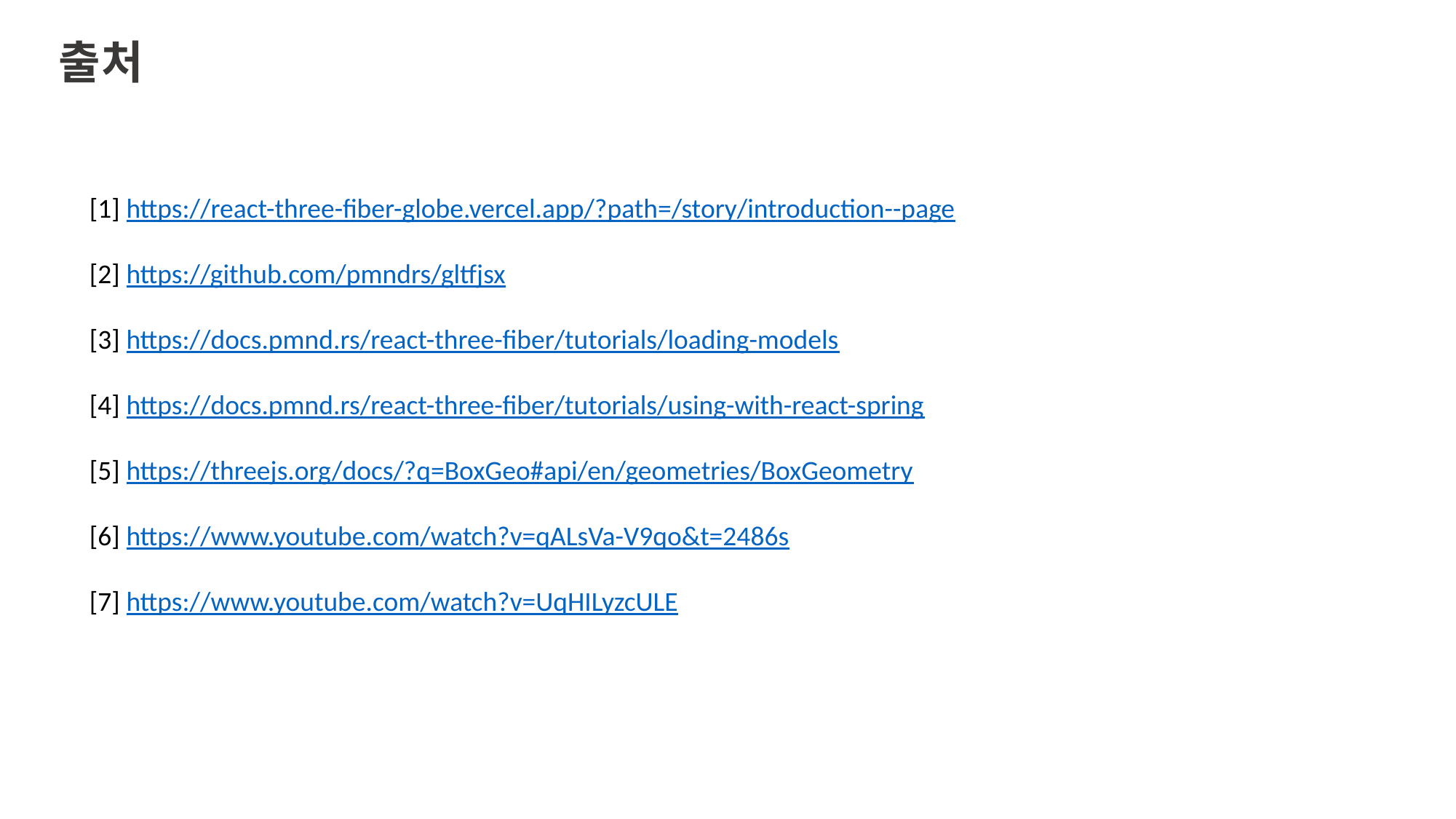

출처

[1] https://react-three-fiber-globe.vercel.app/?path=/story/introduction--page

[2] https://github.com/pmndrs/gltfjsx

[3] https://docs.pmnd.rs/react-three-fiber/tutorials/loading-models

[4] https://docs.pmnd.rs/react-three-fiber/tutorials/using-with-react-spring

[5] https://threejs.org/docs/?q=BoxGeo#api/en/geometries/BoxGeometry

[6] https://www.youtube.com/watch?v=qALsVa-V9qo&t=2486s

[7] https://www.youtube.com/watch?v=UqHILyzcULE